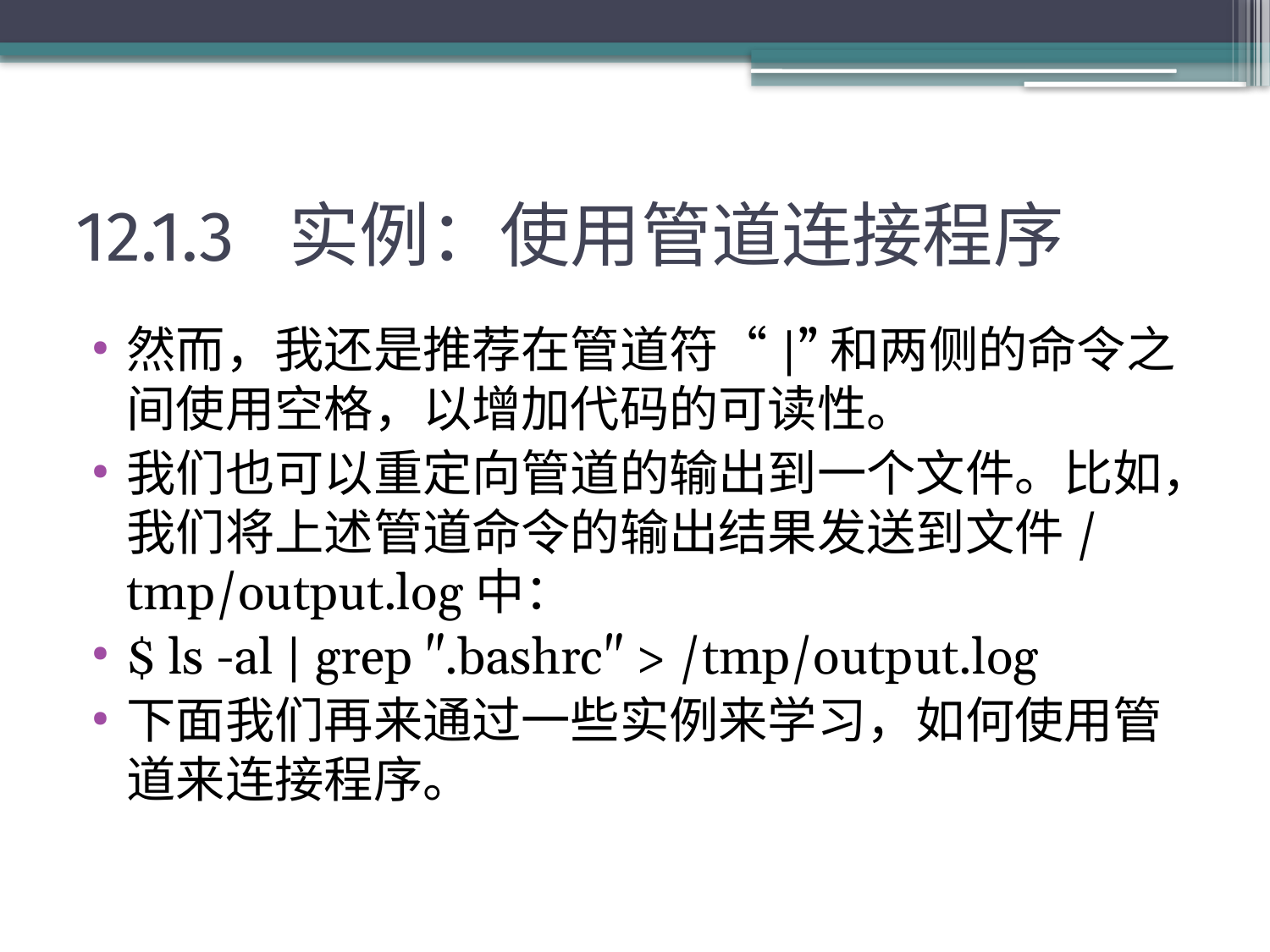

# 12.1.3  实例：使用管道连接程序
然而，我还是推荐在管道符“|”和两侧的命令之间使用空格，以增加代码的可读性。
我们也可以重定向管道的输出到一个文件。比如，我们将上述管道命令的输出结果发送到文件/tmp/output.log中：
$ ls -al | grep ".bashrc" > /tmp/output.log
下面我们再来通过一些实例来学习，如何使用管道来连接程序。